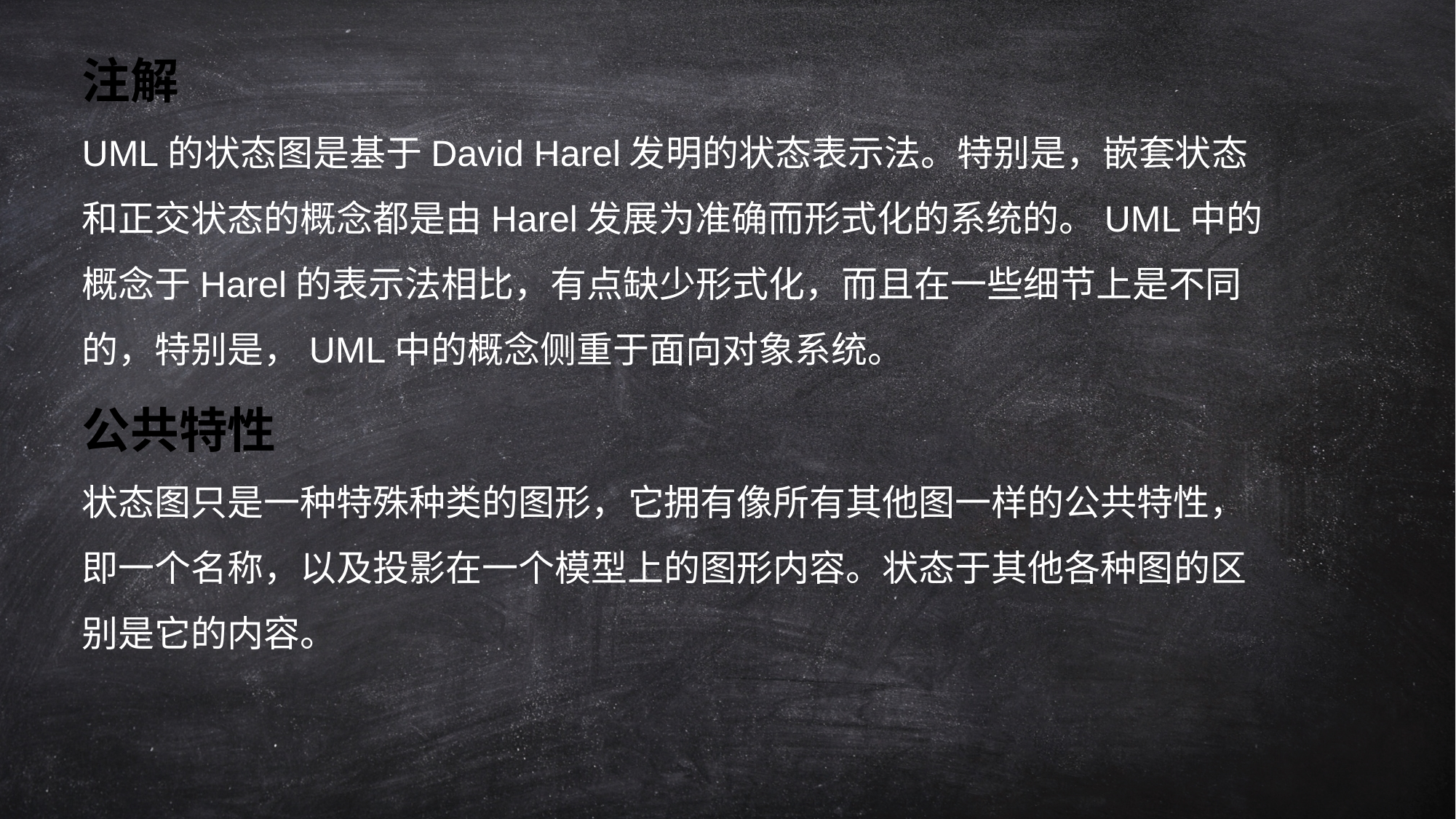

注解
UML的状态图是基于David Harel发明的状态表示法。特别是，嵌套状态和正交状态的概念都是由Harel发展为准确而形式化的系统的。UML中的概念于Harel的表示法相比，有点缺少形式化，而且在一些细节上是不同的，特别是，UML中的概念侧重于面向对象系统。
公共特性
状态图只是一种特殊种类的图形，它拥有像所有其他图一样的公共特性，即一个名称，以及投影在一个模型上的图形内容。状态于其他各种图的区别是它的内容。